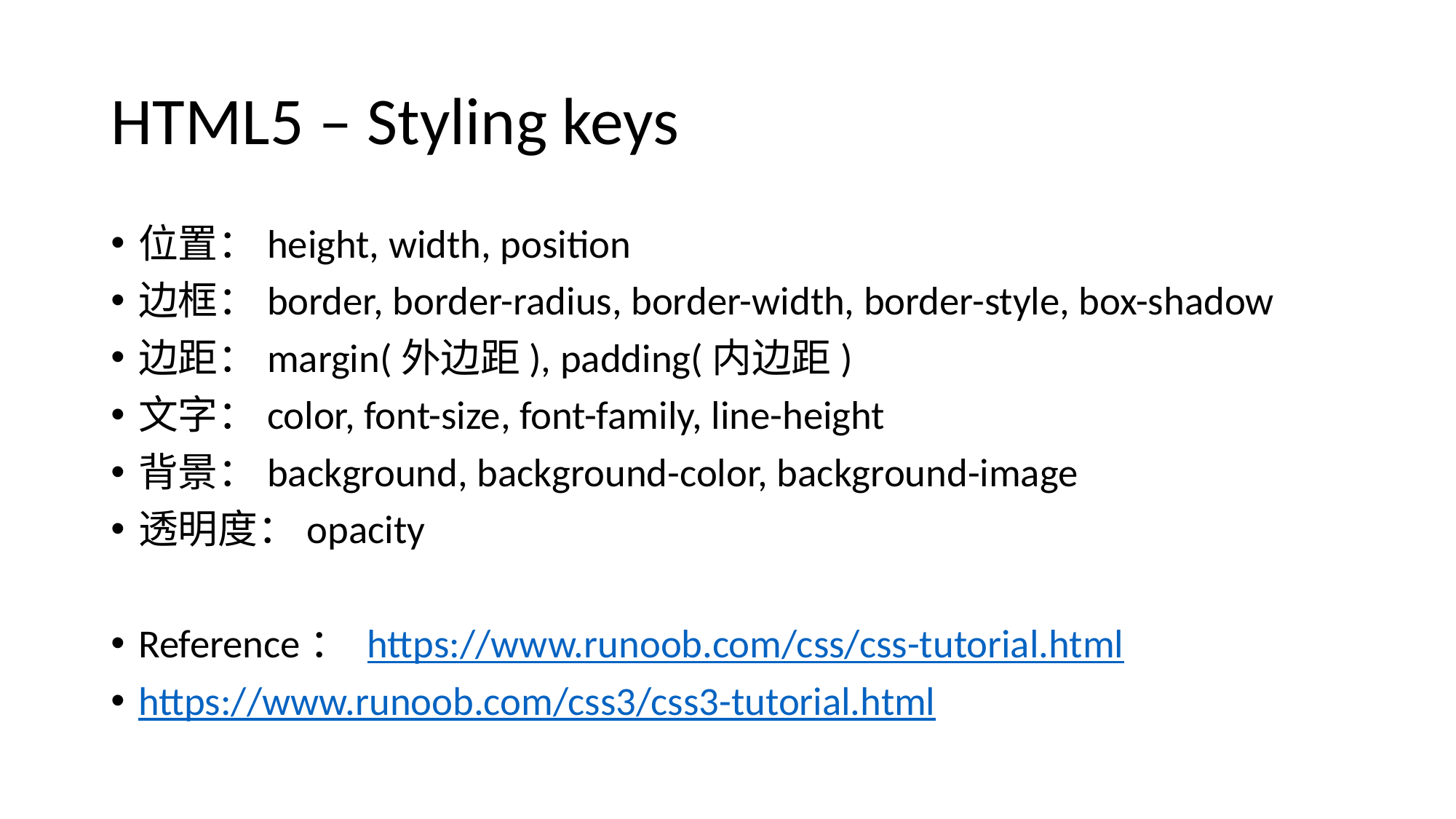

# HTML5 – Styling keys
位置：height, width, position
边框：border, border-radius, border-width, border-style, box-shadow
边距：margin(外边距), padding(内边距)
文字：color, font-size, font-family, line-height
背景：background, background-color, background-image
透明度：opacity

Reference： https://www.runoob.com/css/css-tutorial.html
https://www.runoob.com/css3/css3-tutorial.html